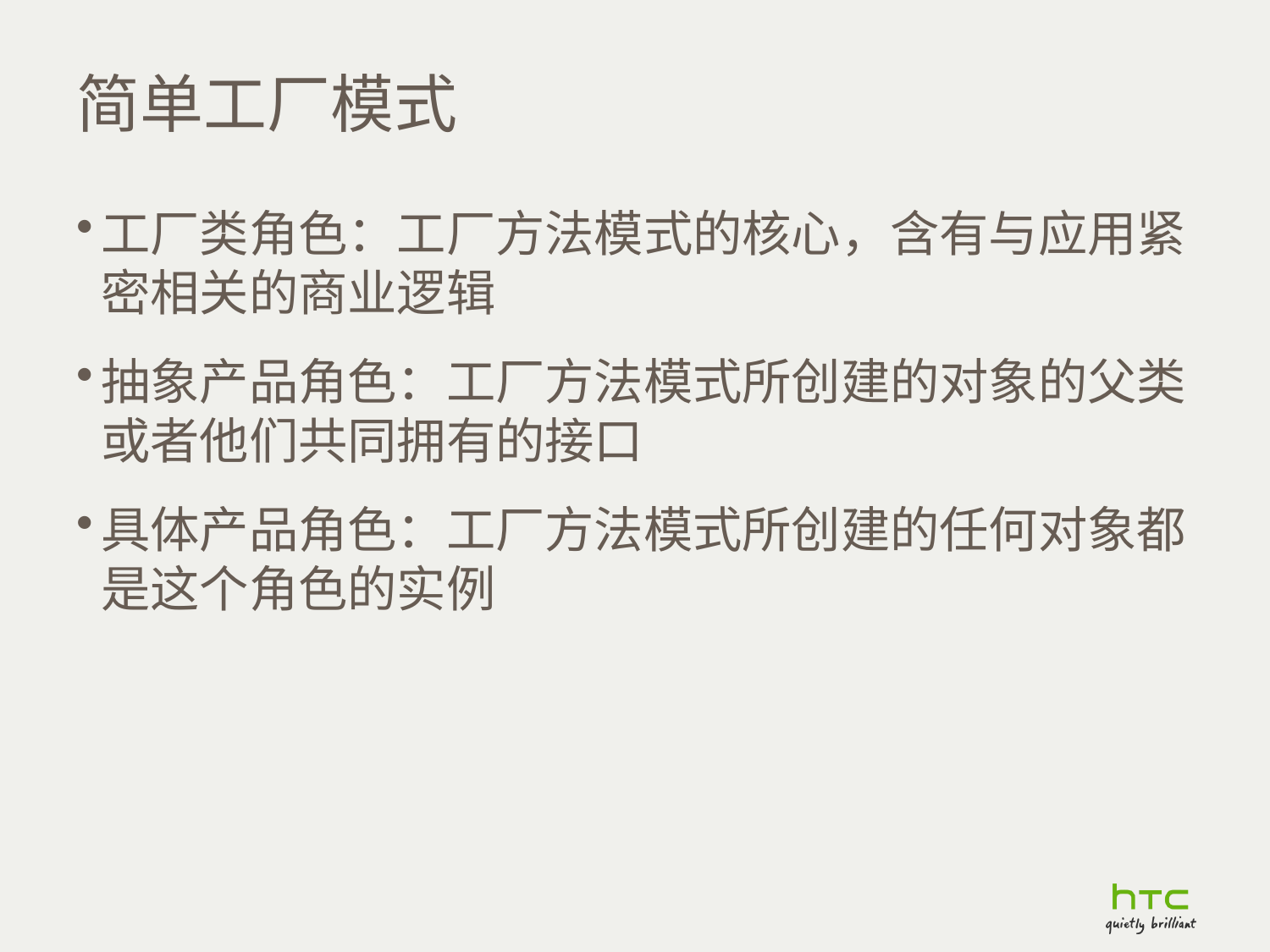

# 简单工厂模式
工厂类角色：工厂方法模式的核心，含有与应用紧密相关的商业逻辑
抽象产品角色：工厂方法模式所创建的对象的父类或者他们共同拥有的接口
具体产品角色：工厂方法模式所创建的任何对象都是这个角色的实例